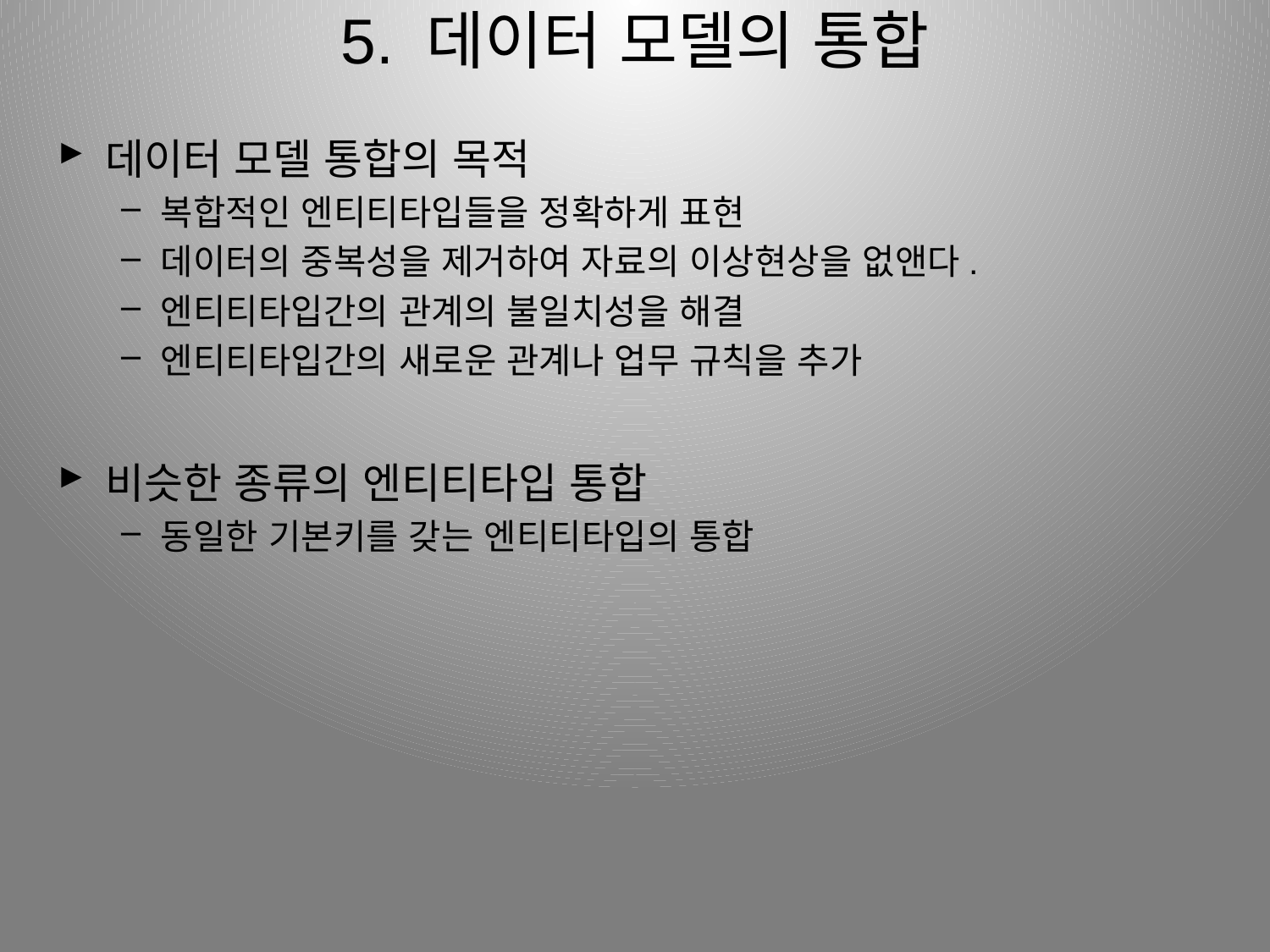

# 5. 데이터 모델의 통합
데이터 모델 통합의 목적
복합적인 엔티티타입들을 정확하게 표현
데이터의 중복성을 제거하여 자료의 이상현상을 없앤다.
엔티티타입간의 관계의 불일치성을 해결
엔티티타입간의 새로운 관계나 업무 규칙을 추가

비슷한 종류의 엔티티타입 통합
동일한 기본키를 갖는 엔티티타입의 통합